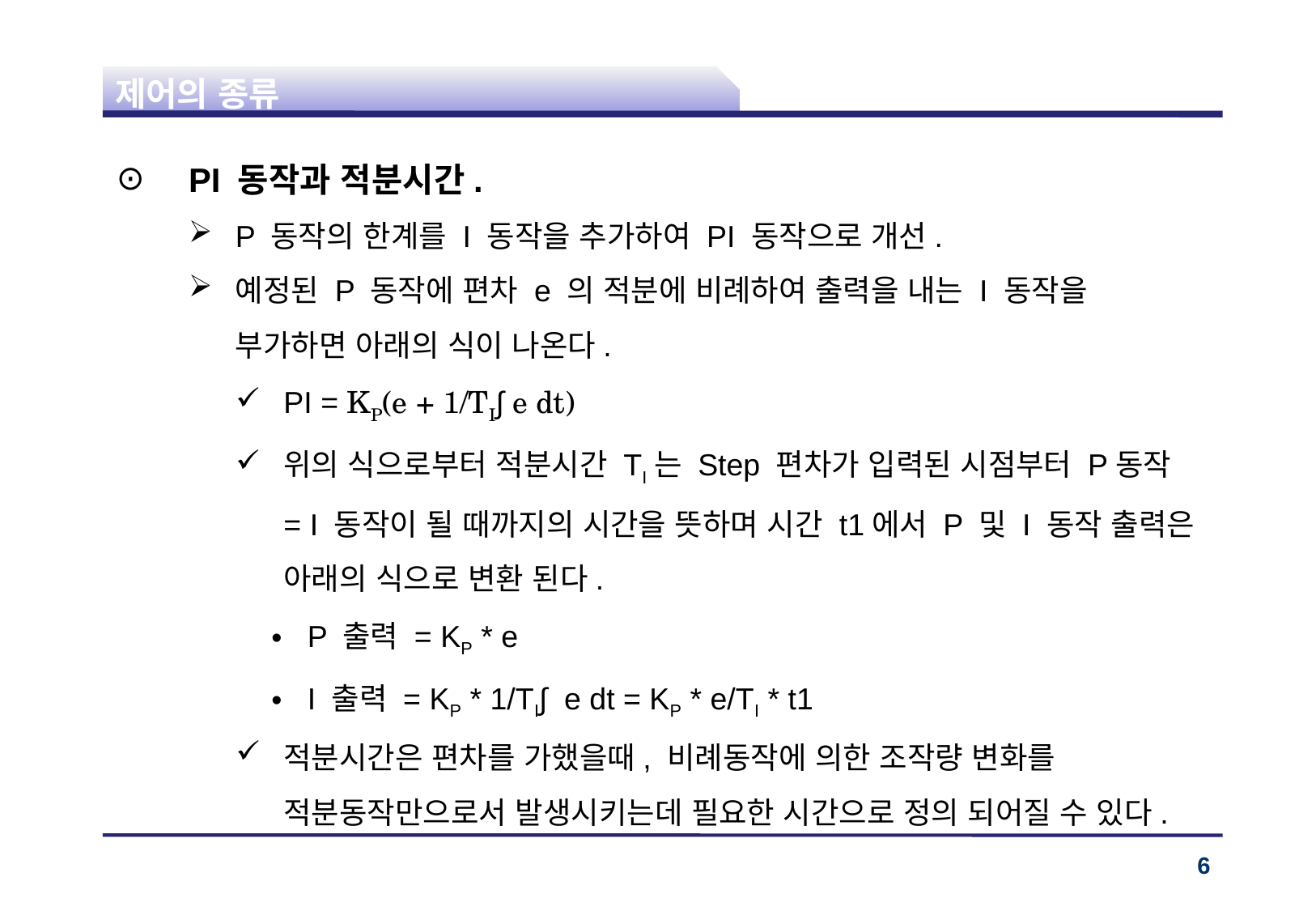

# 제어의 종류
PI 동작과 적분시간.
P 동작의 한계를 I 동작을 추가하여 PI 동작으로 개선.
예정된 P 동작에 편차 e 의 적분에 비례하여 출력을 내는 I 동작을 부가하면 아래의 식이 나온다.
PI = KP(e + 1/TI∫ e dt)
위의 식으로부터 적분시간 TI는 Step 편차가 입력된 시점부터 P동작 = I 동작이 될 때까지의 시간을 뜻하며 시간 t1에서 P 및 I 동작 출력은 아래의 식으로 변환 된다.
P 출력 = KP * e
I 출력 = KP * 1/TI∫  e dt = KP * e/TI * t1
적분시간은 편차를 가했을때, 비례동작에 의한 조작량 변화를 적분동작만으로서 발생시키는데 필요한 시간으로 정의 되어질 수 있다.